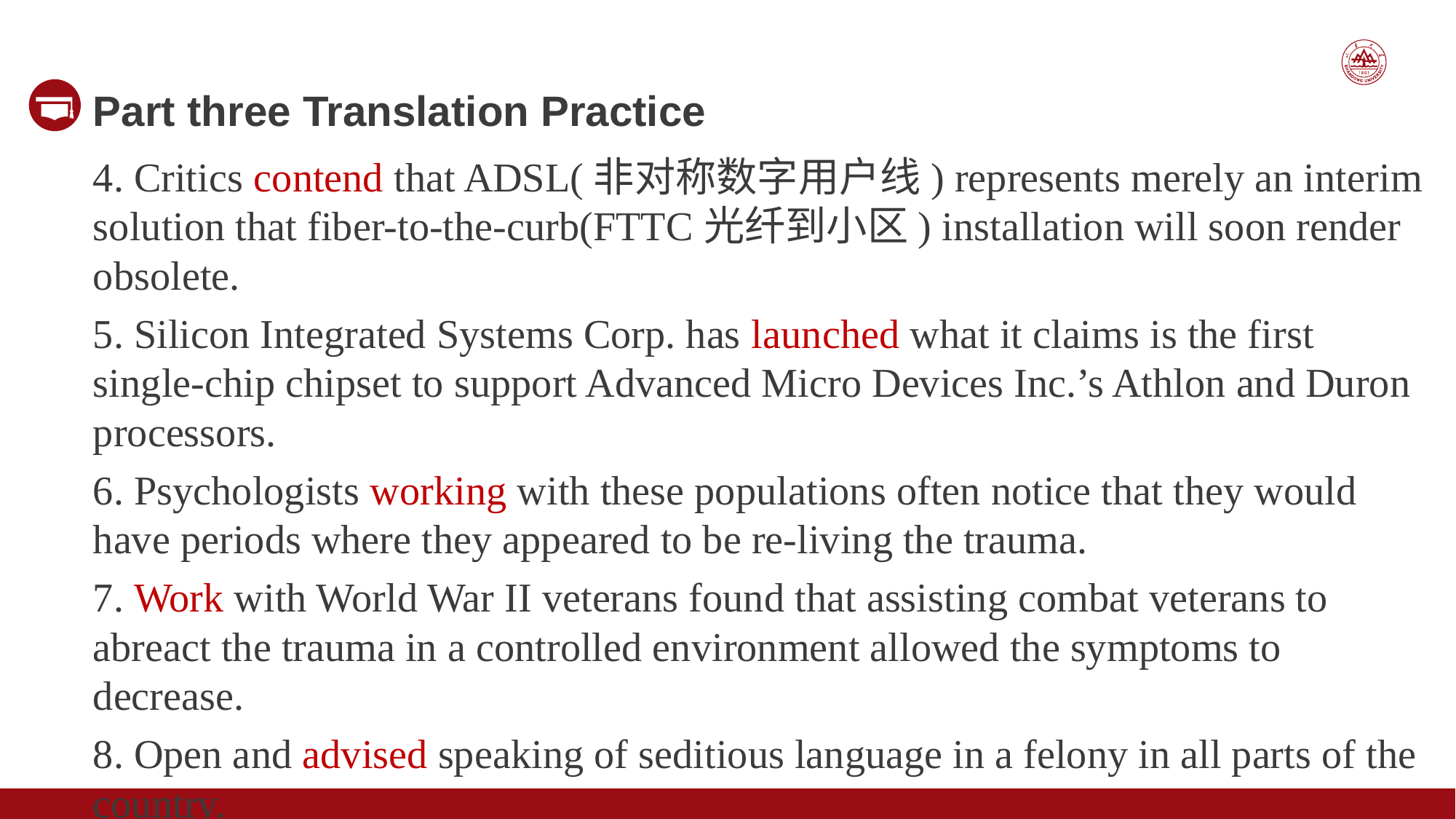

Part three Translation Practice

4. Critics contend that ADSL(非对称数字用户线) represents merely an interim solution that fiber-to-the-curb(FTTC光纤到小区) installation will soon render obsolete.
5. Silicon Integrated Systems Corp. has launched what it claims is the first single-chip chipset to support Advanced Micro Devices Inc.’s Athlon and Duron processors.
6. Psychologists working with these populations often notice that they would have periods where they appeared to be re-living the trauma.
7. Work with World War II veterans found that assisting combat veterans to abreact the trauma in a controlled environment allowed the symptoms to decrease.
8. Open and advised speaking of seditious language in a felony in all parts of the country.